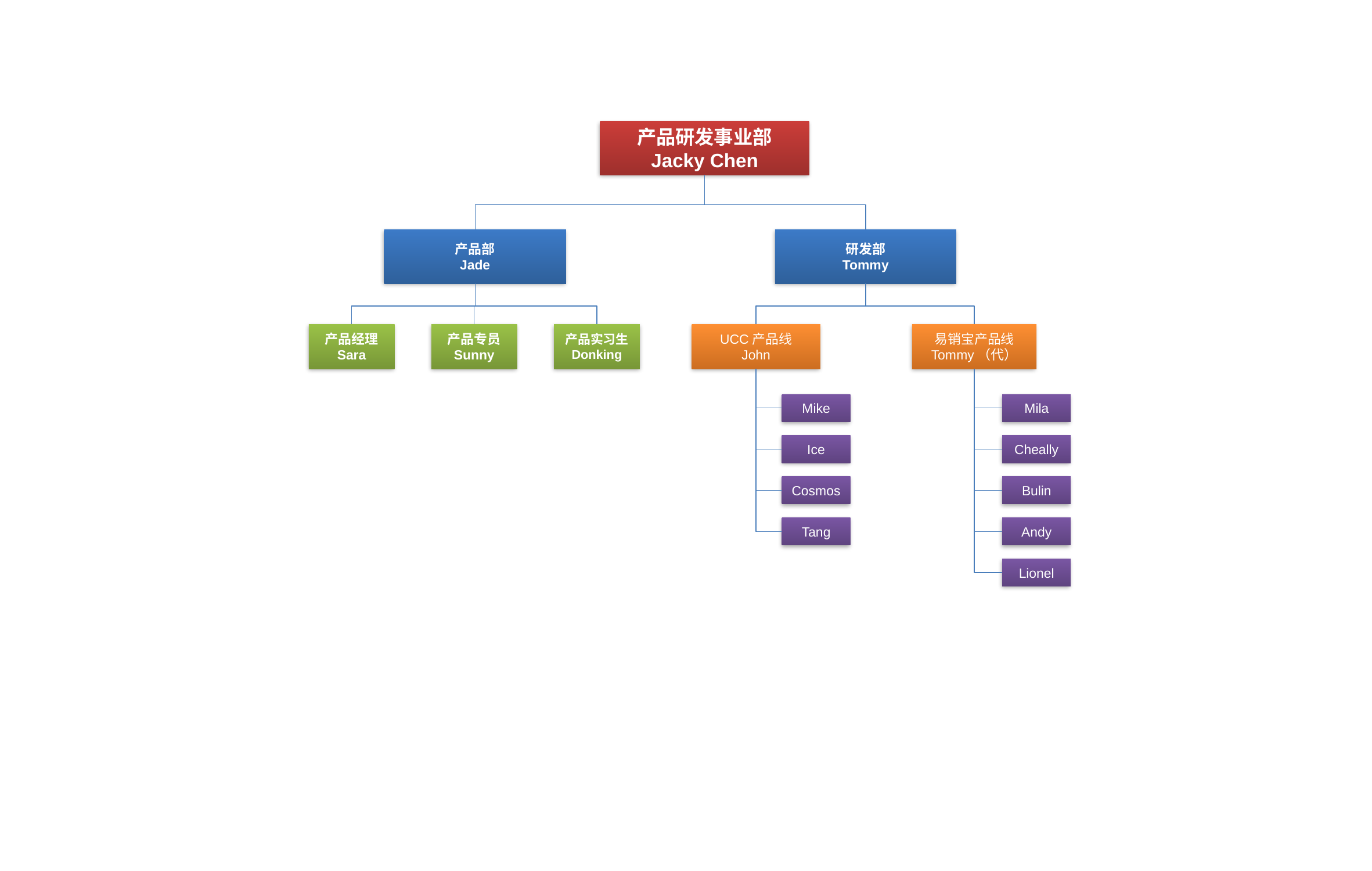

产品研发事业部
Jacky Chen
产品部
Jade
研发部
Tommy
产品经理
Sara
产品专员
Sunny
产品实习生
Donking
UCC产品线
John
易销宝产品线
Tommy（代）
Mike
Mila
Ice
Cheally
Cosmos
Bulin
Tang
Andy
Lionel